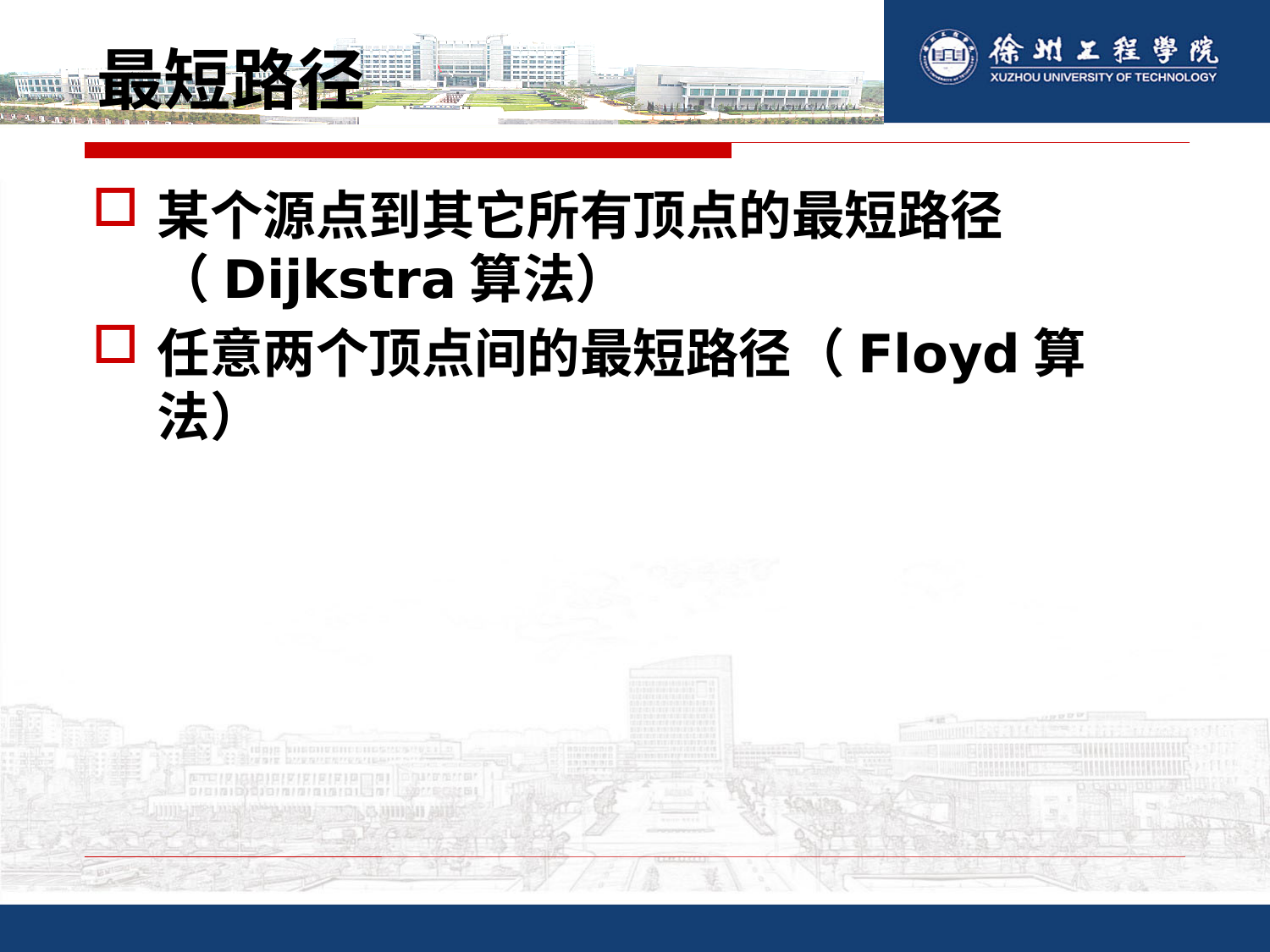

# 最短路径
某个源点到其它所有顶点的最短路径（Dijkstra算法）
任意两个顶点间的最短路径（Floyd算法）